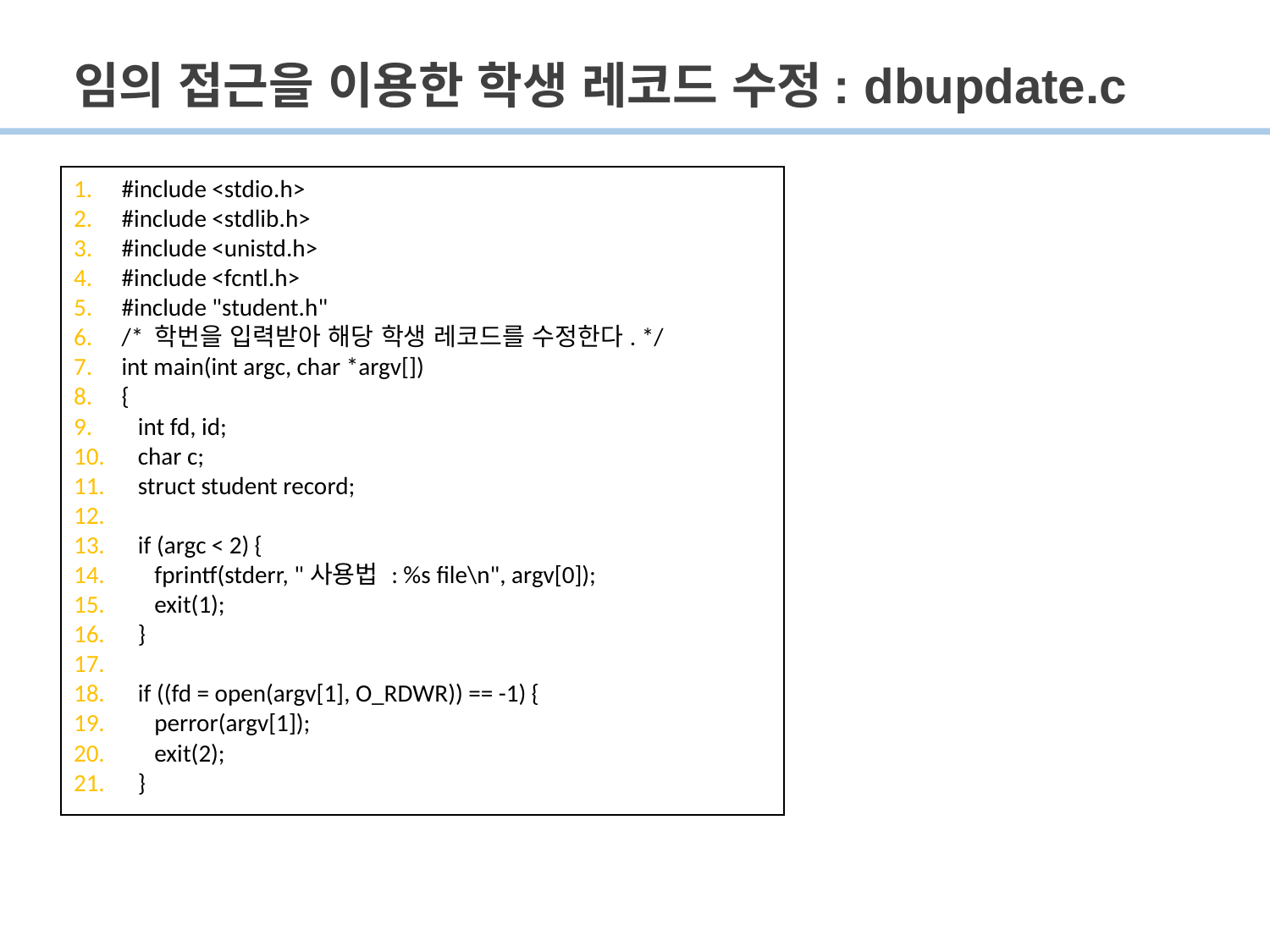

# 임의 접근을 이용한 학생 레코드 수정: dbupdate.c
#include <stdio.h>
#include <stdlib.h>
#include <unistd.h>
#include <fcntl.h>
#include "student.h"
/* 학번을 입력받아 해당 학생 레코드를 수정한다. */
int main(int argc, char *argv[])
{
   int fd, id;
   char c;
   struct student record;

   if (argc < 2) {
      fprintf(stderr, "사용법 : %s file\n", argv[0]);
      exit(1);
   }

   if ((fd = open(argv[1], O_RDWR)) == -1) {
      perror(argv[1]);
      exit(2);
   }